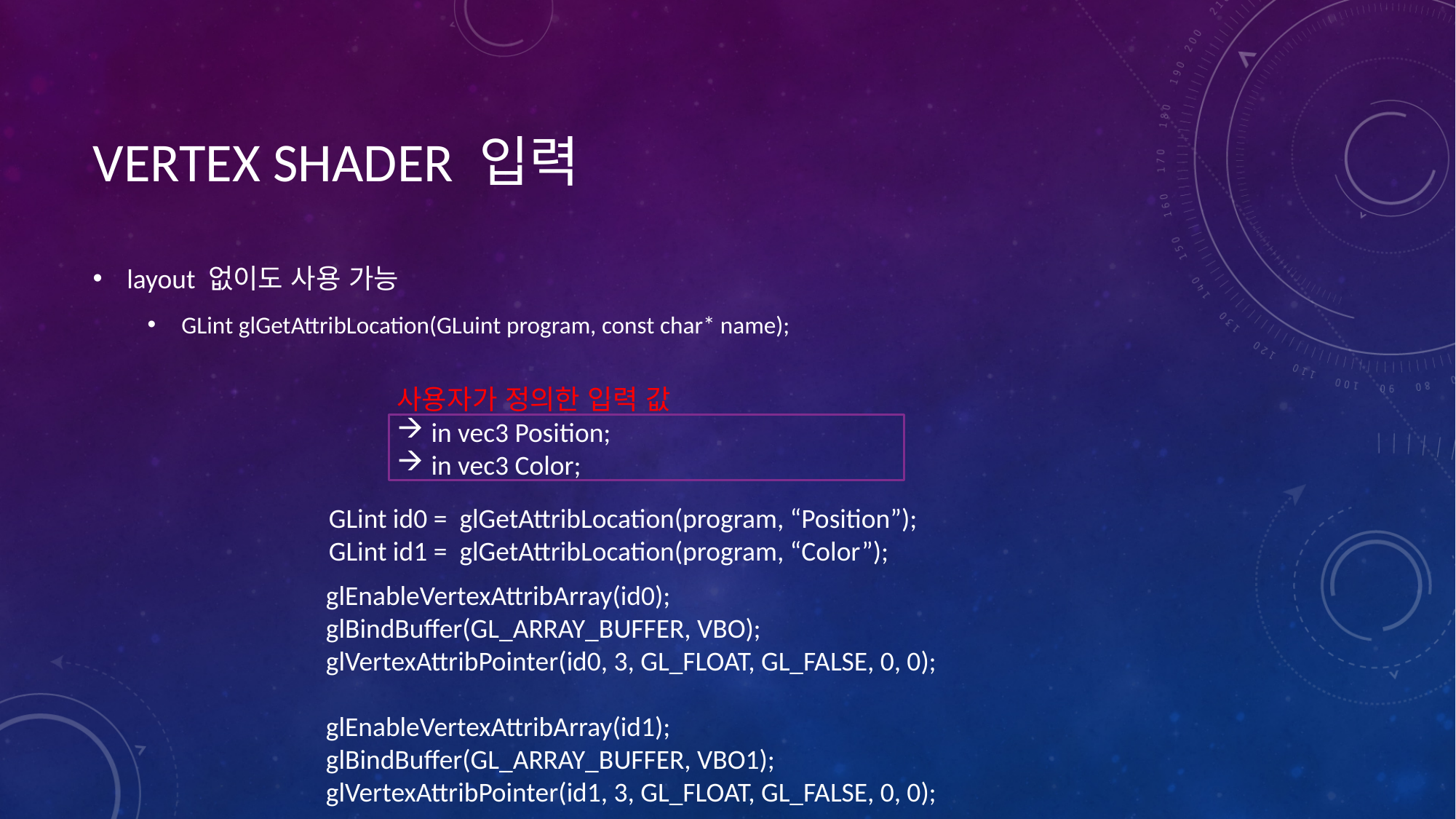

# Vertex Shader 입력
layout 없이도 사용 가능
GLint glGetAttribLocation(GLuint program, const char* name);

사용자가 정의한 입력 값
in vec3 Position;
in vec3 Color;

GLint id0 =  glGetAttribLocation(program, “Position”);
GLint id1 =  glGetAttribLocation(program, “Color”);
glEnableVertexAttribArray(id0);
glBindBuffer(GL_ARRAY_BUFFER, VBO);
glVertexAttribPointer(id0, 3, GL_FLOAT, GL_FALSE, 0, 0);

glEnableVertexAttribArray(id1);
glBindBuffer(GL_ARRAY_BUFFER, VBO1);
glVertexAttribPointer(id1, 3, GL_FLOAT, GL_FALSE, 0, 0);